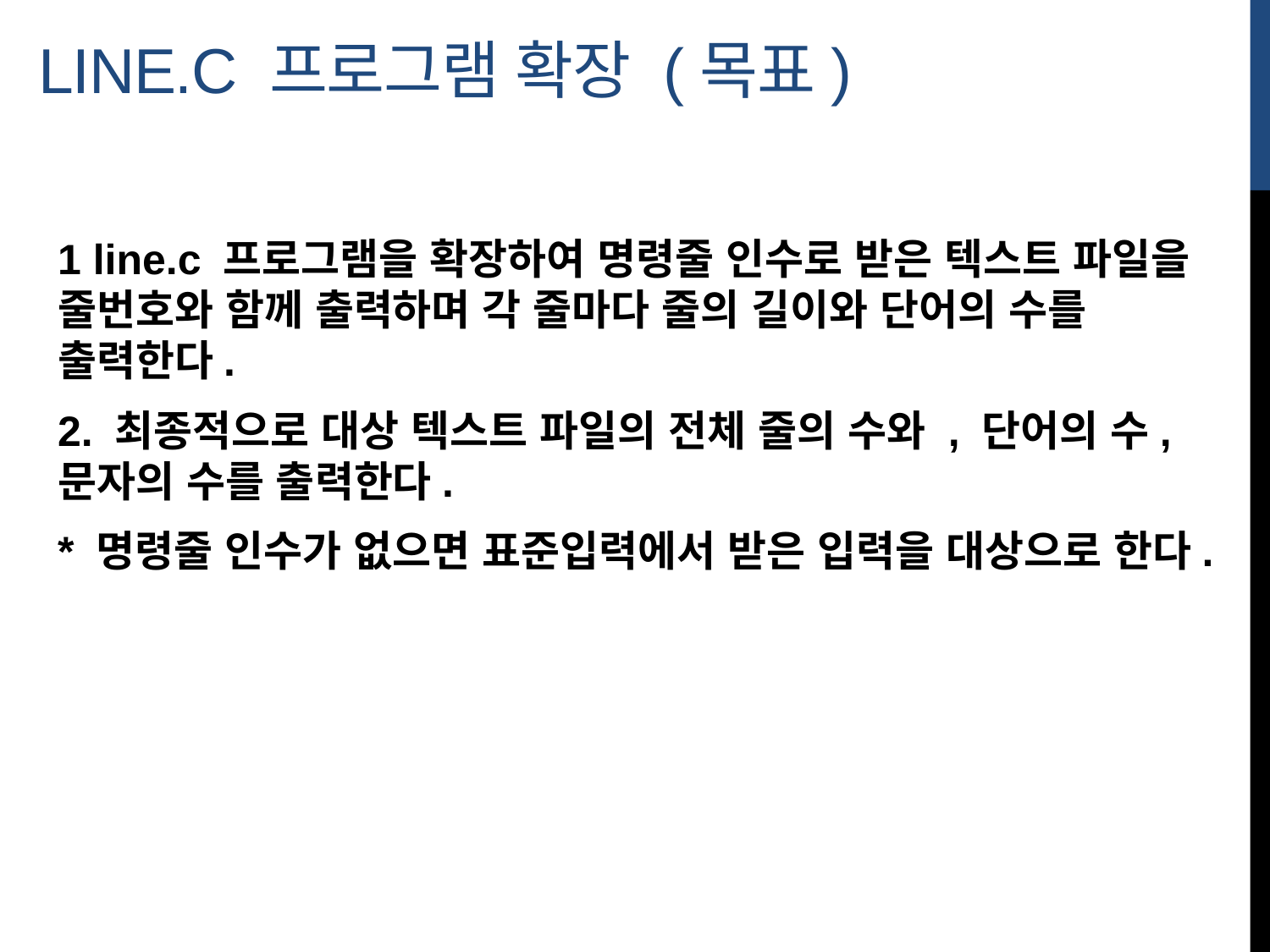

# Line.c 프로그램 확장 (목표)
1 line.c 프로그램을 확장하여 명령줄 인수로 받은 텍스트 파일을 줄번호와 함께 출력하며 각 줄마다 줄의 길이와 단어의 수를 출력한다.
2. 최종적으로 대상 텍스트 파일의 전체 줄의 수와 , 단어의 수, 문자의 수를 출력한다.
* 명령줄 인수가 없으면 표준입력에서 받은 입력을 대상으로 한다.